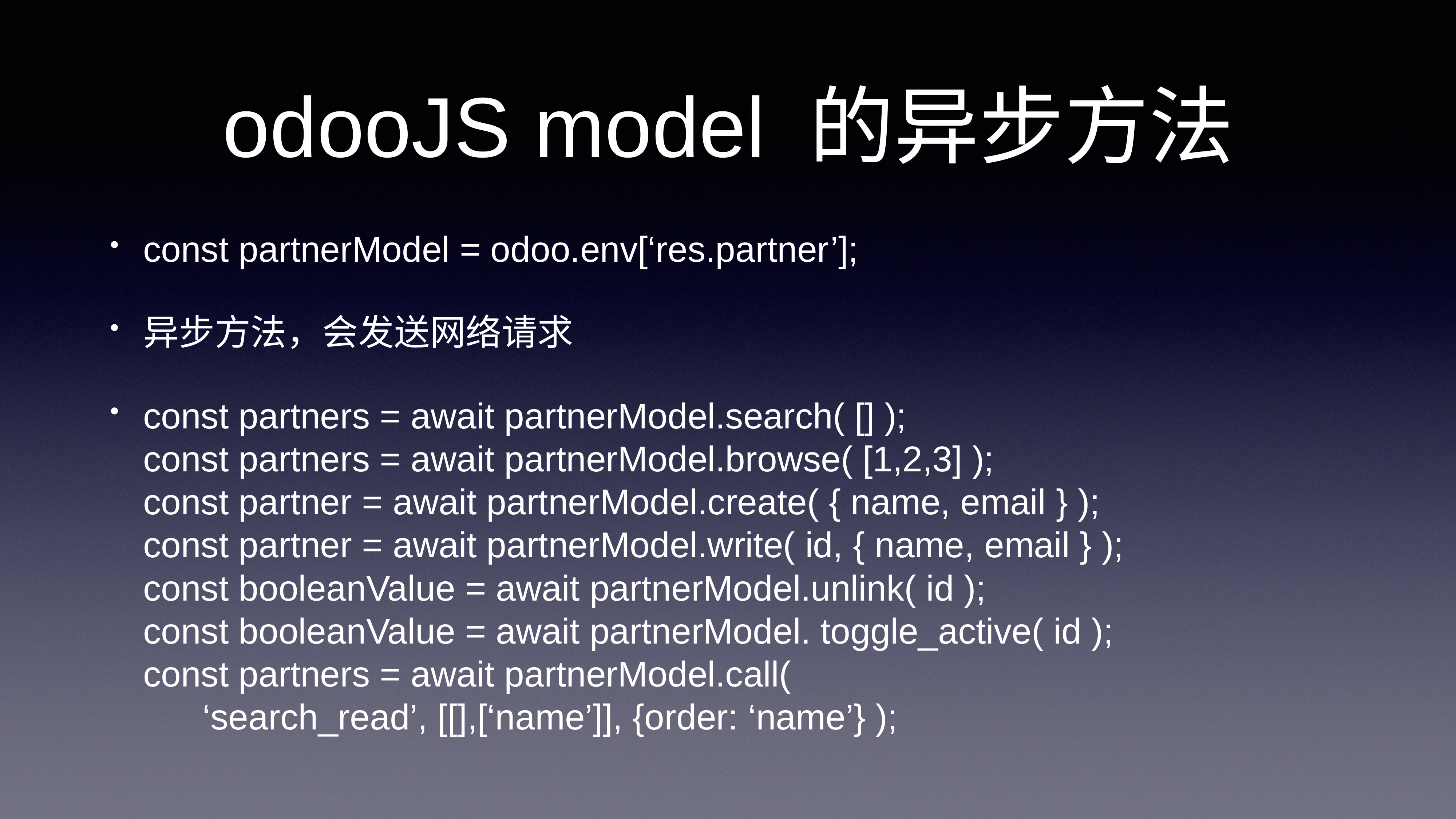

# odooJS model 的异步方法
const partnerModel = odoo.env[‘res.partner’];
异步方法，会发送网络请求
const partners = await partnerModel.search( [] );
const partners = await partnerModel.browse( [1,2,3] );
const partner = await partnerModel.create( { name, email } );
const partner = await partnerModel.write( id, { name, email } );
const booleanValue = await partnerModel.unlink( id );
const booleanValue = await partnerModel. toggle_active( id );
const partners = await partnerModel.call(
      ‘search_read’, [[],[‘name’]], {order: ‘name’} );